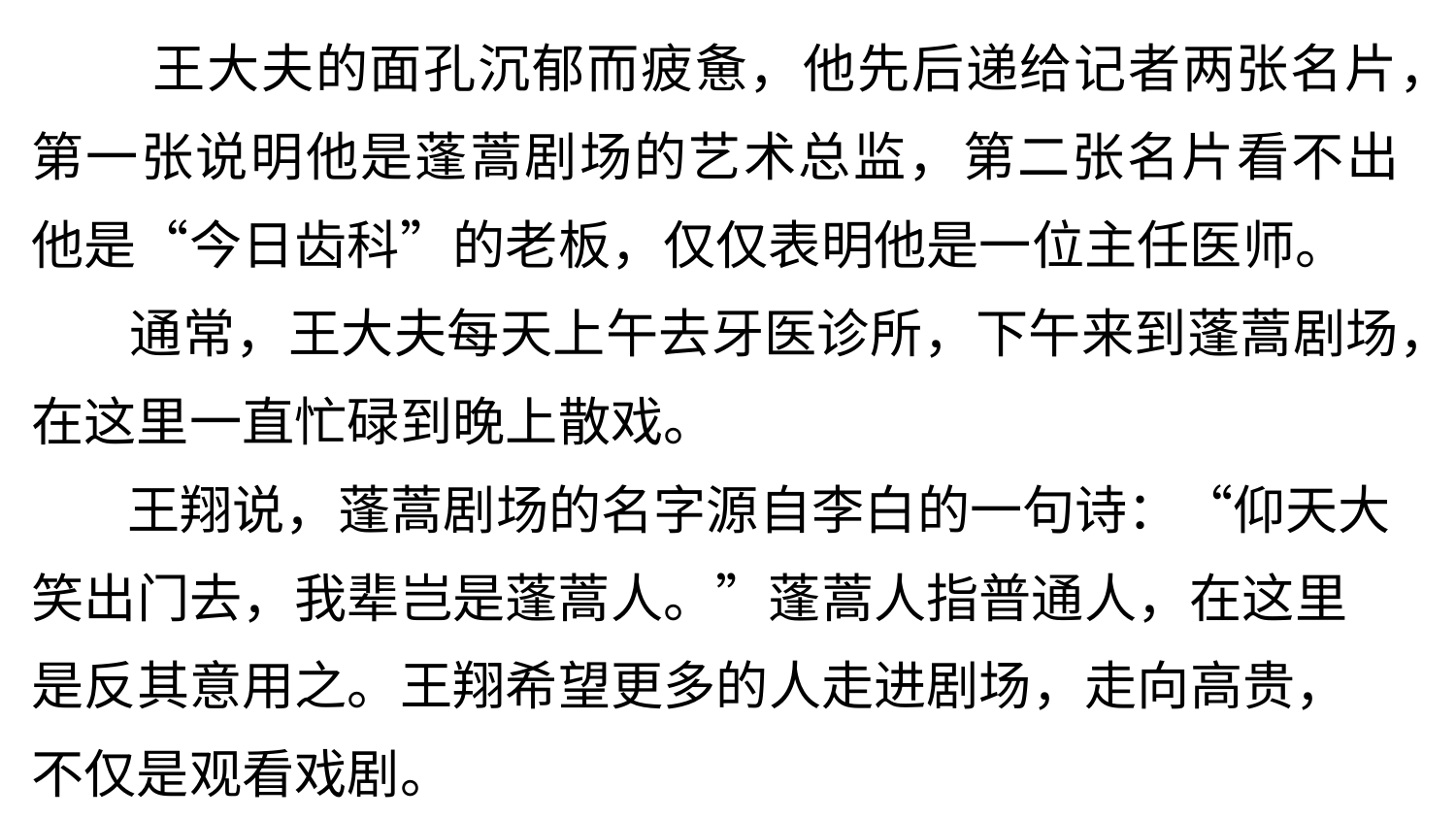

王大夫的面孔沉郁而疲惫，他先后递给记者两张名片，第一张说明他是蓬蒿剧场的艺术总监，第二张名片看不出他是“今日齿科”的老板，仅仅表明他是一位主任医师。
       通常，王大夫每天上午去牙医诊所，下午来到蓬蒿剧场，在这里一直忙碌到晚上散戏。
       王翔说，蓬蒿剧场的名字源自李白的一句诗：“仰天大笑出门去，我辈岂是蓬蒿人。”蓬蒿人指普通人，在这里是反其意用之。王翔希望更多的人走进剧场，走向高贵，不仅是观看戏剧。